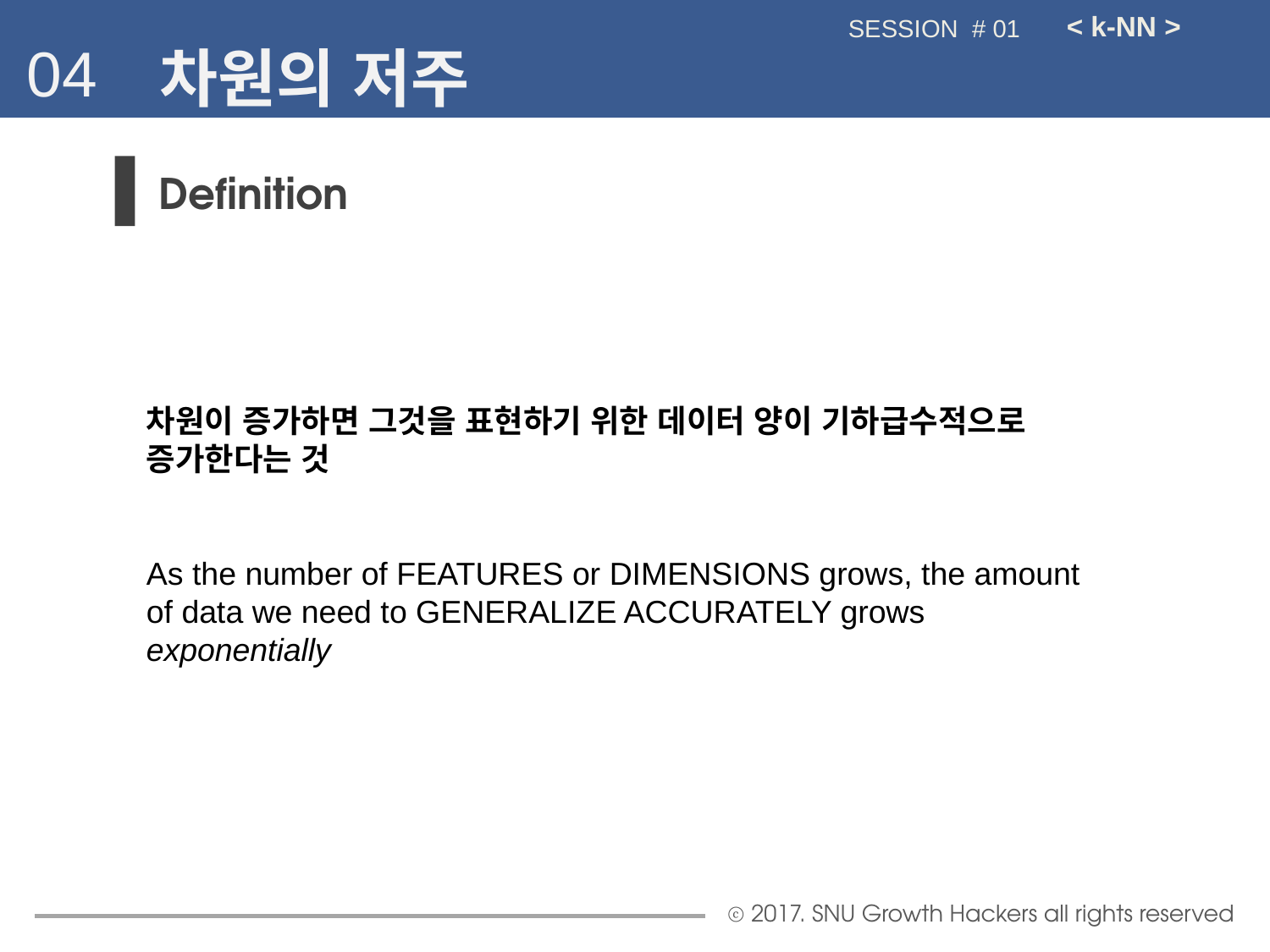

< k-NN >
SESSION  # 01
04
차원의 저주

Definition
차원이 증가하면 그것을 표현하기 위한 데이터 양이 기하급수적으로 증가한다는 것

As the number of FEATURES or DIMENSIONS grows, the amount of data we need to GENERALIZE ACCURATELY grows exponentially
ⓒ 2017. SNU Growth Hackers all rights reserved